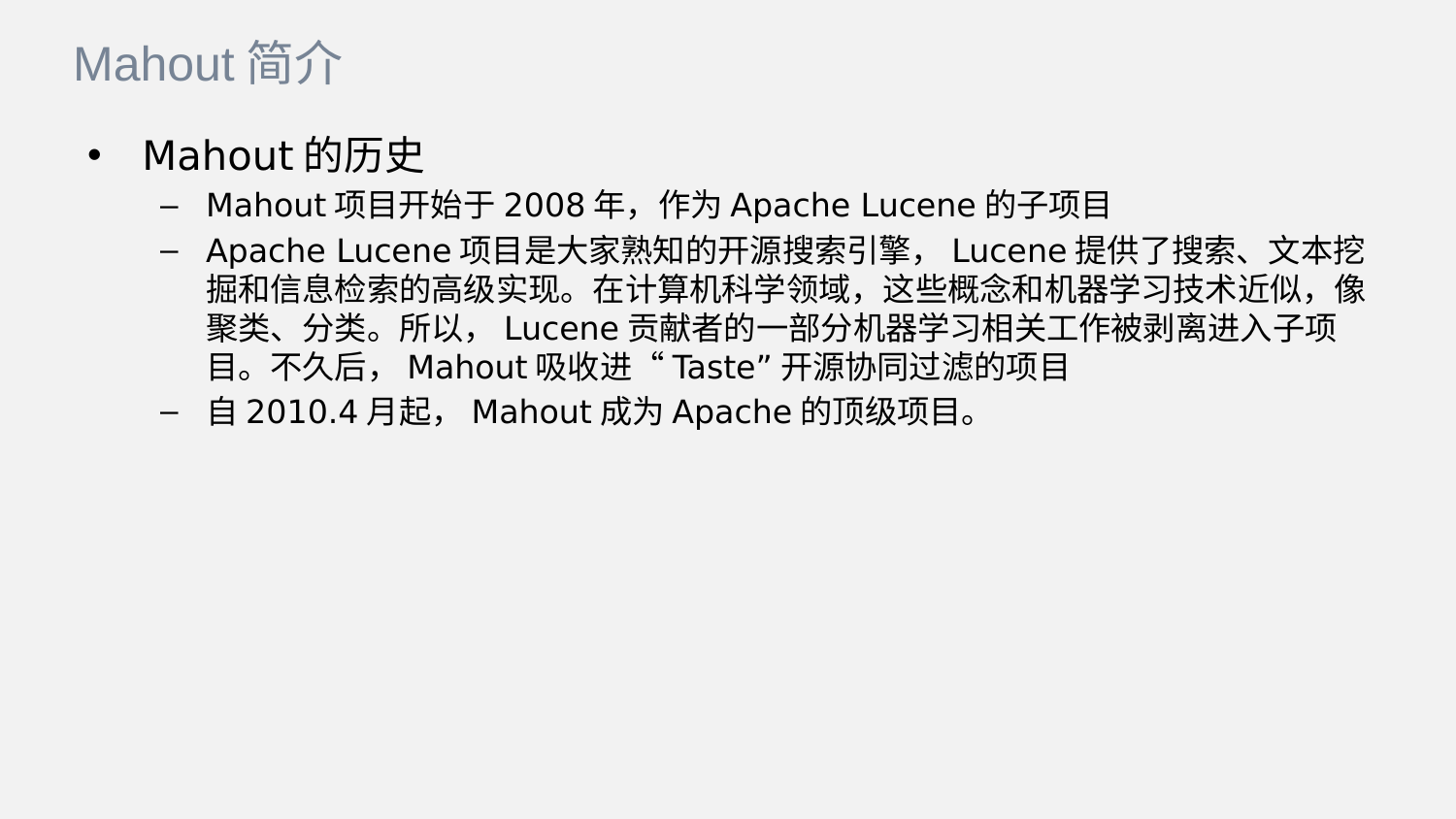

Mahout简介
Mahout的历史
Mahout项目开始于2008年，作为Apache Lucene的子项目
Apache Lucene项目是大家熟知的开源搜索引擎，Lucene提供了搜索、文本挖掘和信息检索的高级实现。在计算机科学领域，这些概念和机器学习技术近似，像 聚类、分类。所以，Lucene贡献者的一部分机器学习相关工作被剥离进入子项目。不久后，Mahout吸收进“Taste”开源协同过滤的项目
自2010.4月起，Mahout成为Apache的顶级项目。